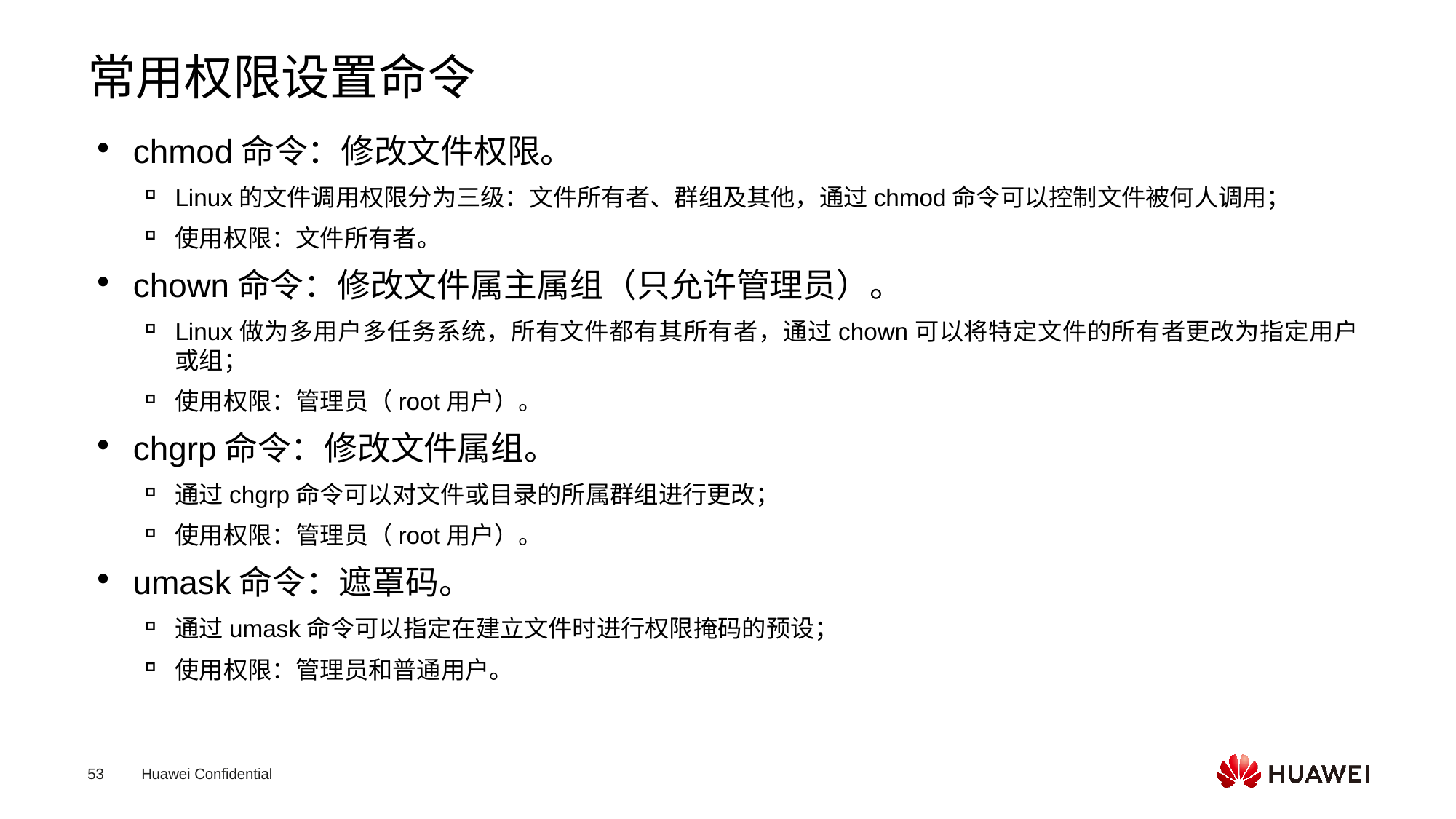

# 常用权限设置命令
chmod命令：修改文件权限。
Linux的文件调用权限分为三级：文件所有者、群组及其他，通过chmod命令可以控制文件被何人调用；
使用权限：文件所有者。
chown命令：修改文件属主属组（只允许管理员）。
Linux做为多用户多任务系统，所有文件都有其所有者，通过chown可以将特定文件的所有者更改为指定用户或组；
使用权限：管理员（root用户）。
chgrp命令：修改文件属组。
通过chgrp命令可以对文件或目录的所属群组进行更改；
使用权限：管理员（root用户）。
umask命令：遮罩码。
通过umask命令可以指定在建立文件时进行权限掩码的预设；
使用权限：管理员和普通用户。